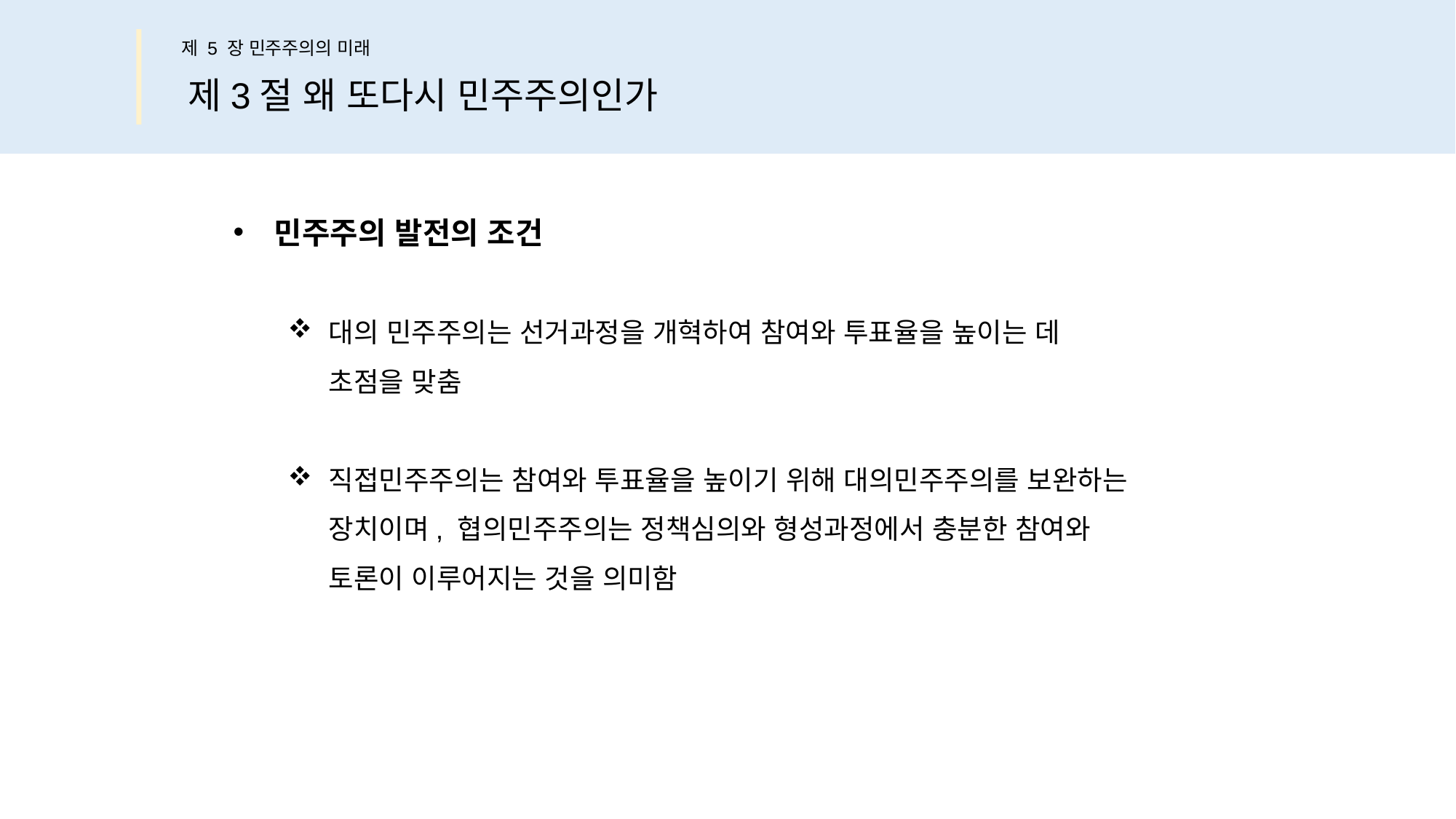

제 5 장 민주주의의 미래
제3절 왜 또다시 민주주의인가
민주주의 발전의 조건

대의 민주주의는 선거과정을 개혁하여 참여와 투표율을 높이는 데
초점을 맞춤

직접민주주의는 참여와 투표율을 높이기 위해 대의민주주의를 보완하는
장치이며, 협의민주주의는 정책심의와 형성과정에서 충분한 참여와
토론이 이루어지는 것을 의미함